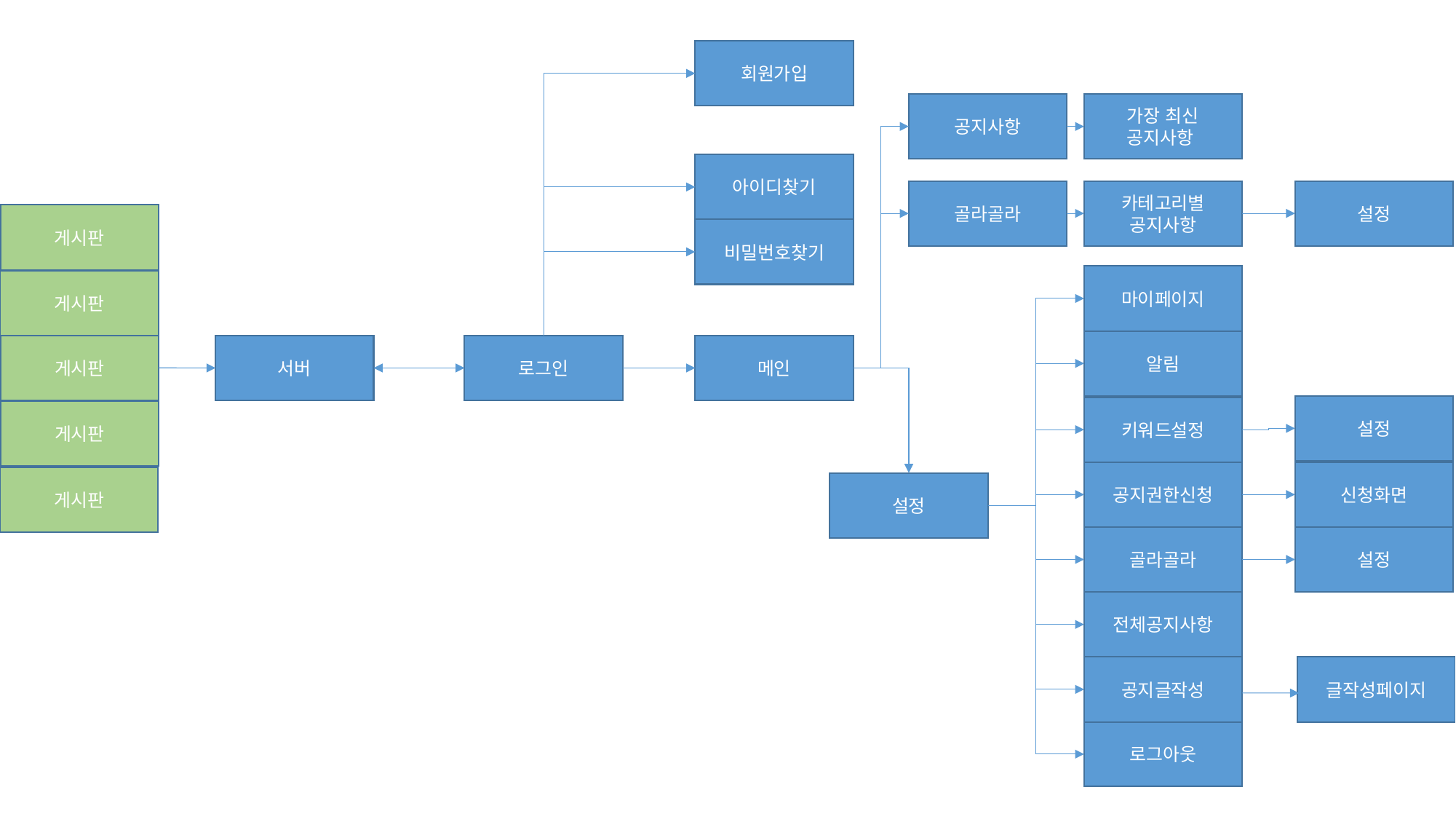

회원가입
공지사항
가장 최신 공지사항
아이디찾기
골라골라
카테고리별 공지사항
설정
비밀번호찾기
마이페이지
알림
로그인
메인
설정
키워드설정
공지권한신청
신청화면
설정
골라골라
설정
전체공지사항
공지글작성
로그아웃
게시판
게시판
게시판
게시판
게시판
서버
글작성페이지